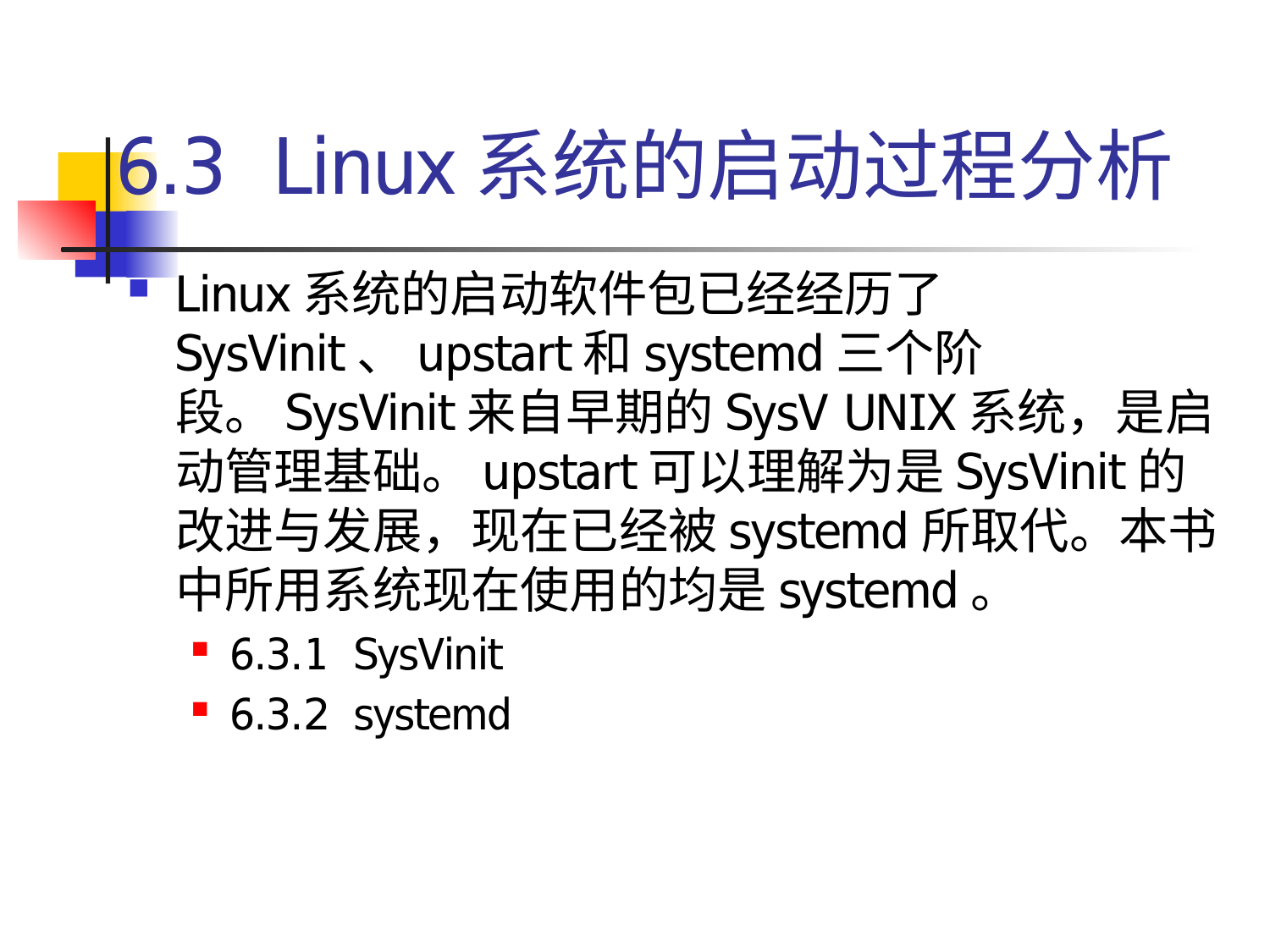

# 6.3  Linux系统的启动过程分析
Linux系统的启动软件包已经经历了SysVinit、upstart和systemd三个阶段。SysVinit来自早期的SysV UNIX系统，是启动管理基础。upstart可以理解为是SysVinit的改进与发展，现在已经被systemd所取代。本书中所用系统现在使用的均是systemd。
6.3.1  SysVinit
6.3.2  systemd